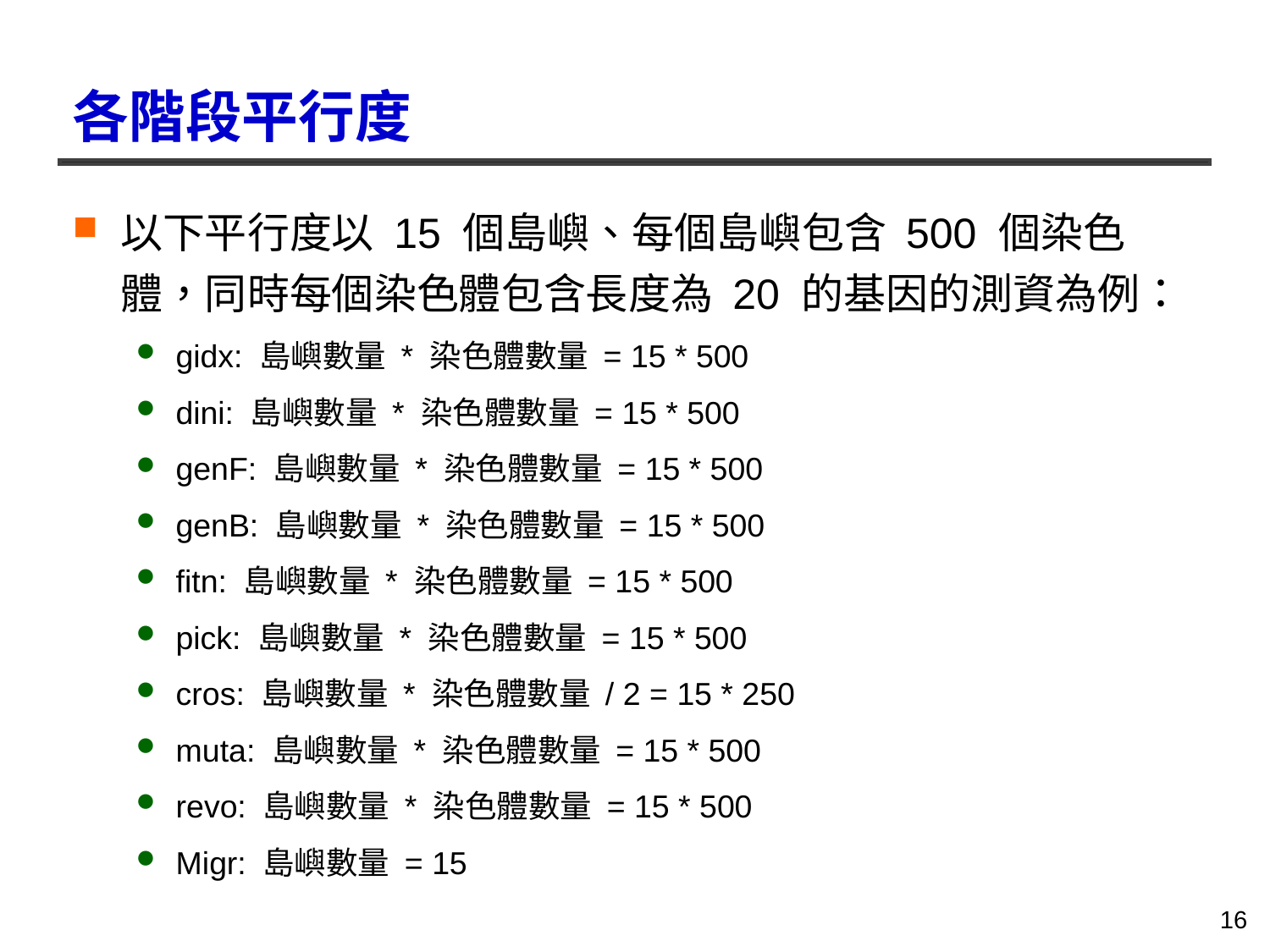

# 各階段平行度
以下平行度以 15 個島嶼、每個島嶼包含 500 個染色體，同時每個染色體包含長度為 20 的基因的測資為例：
gidx: 島嶼數量 * 染色體數量 = 15 * 500
dini: 島嶼數量 * 染色體數量 = 15 * 500
genF: 島嶼數量 * 染色體數量 = 15 * 500
genB: 島嶼數量 * 染色體數量 = 15 * 500
fitn: 島嶼數量 * 染色體數量 = 15 * 500
pick: 島嶼數量 * 染色體數量 = 15 * 500
cros: 島嶼數量 * 染色體數量 / 2 = 15 * 250
muta: 島嶼數量 * 染色體數量 = 15 * 500
revo: 島嶼數量 * 染色體數量 = 15 * 500
Migr: 島嶼數量 = 15
16